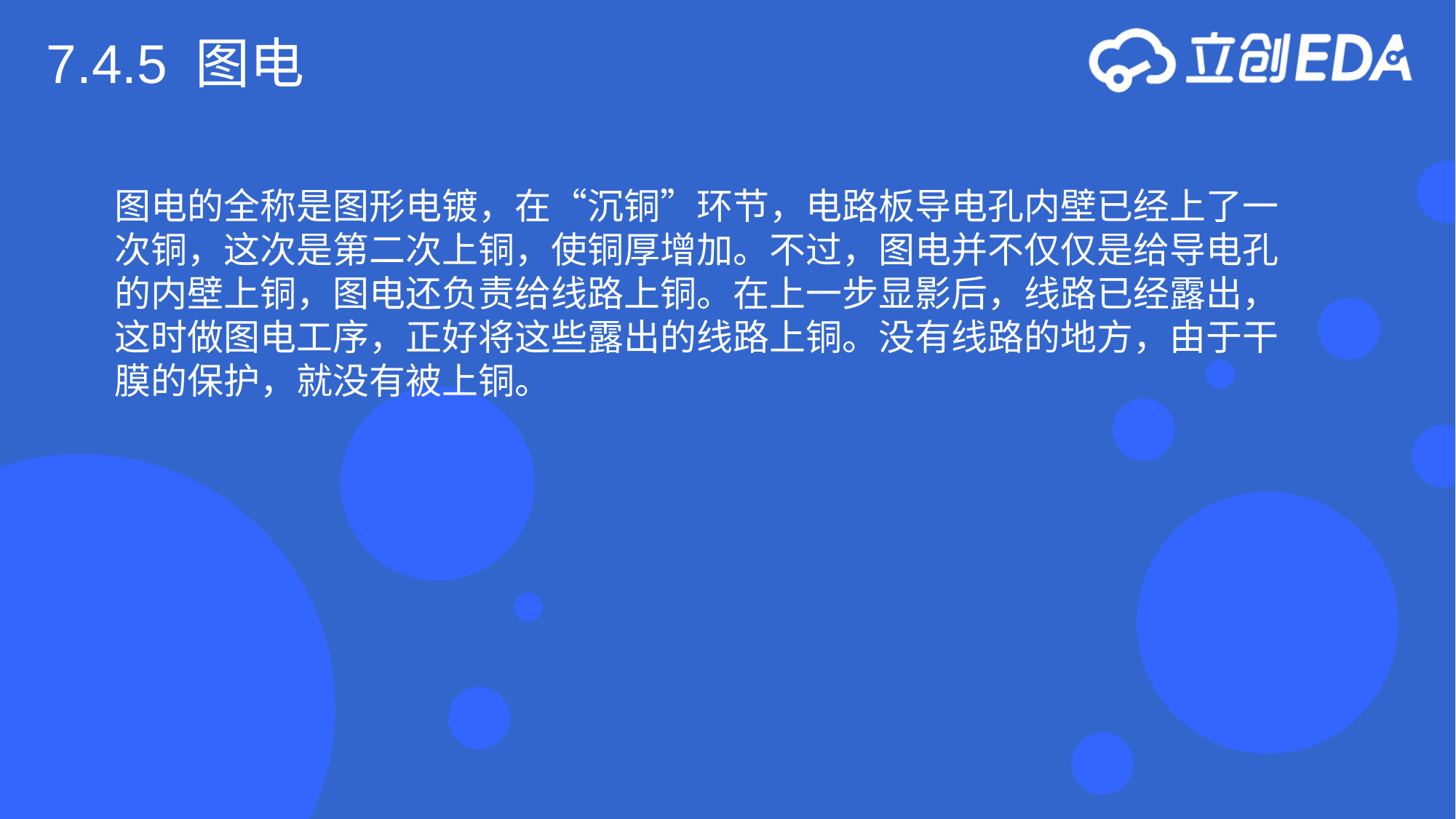

7.4.5 图电
图电的全称是图形电镀，在“沉铜”环节，电路板导电孔内壁已经上了一次铜，这次是第二次上铜，使铜厚增加。不过，图电并不仅仅是给导电孔的内壁上铜，图电还负责给线路上铜。在上一步显影后，线路已经露出，这时做图电工序，正好将这些露出的线路上铜。没有线路的地方，由于干膜的保护，就没有被上铜。